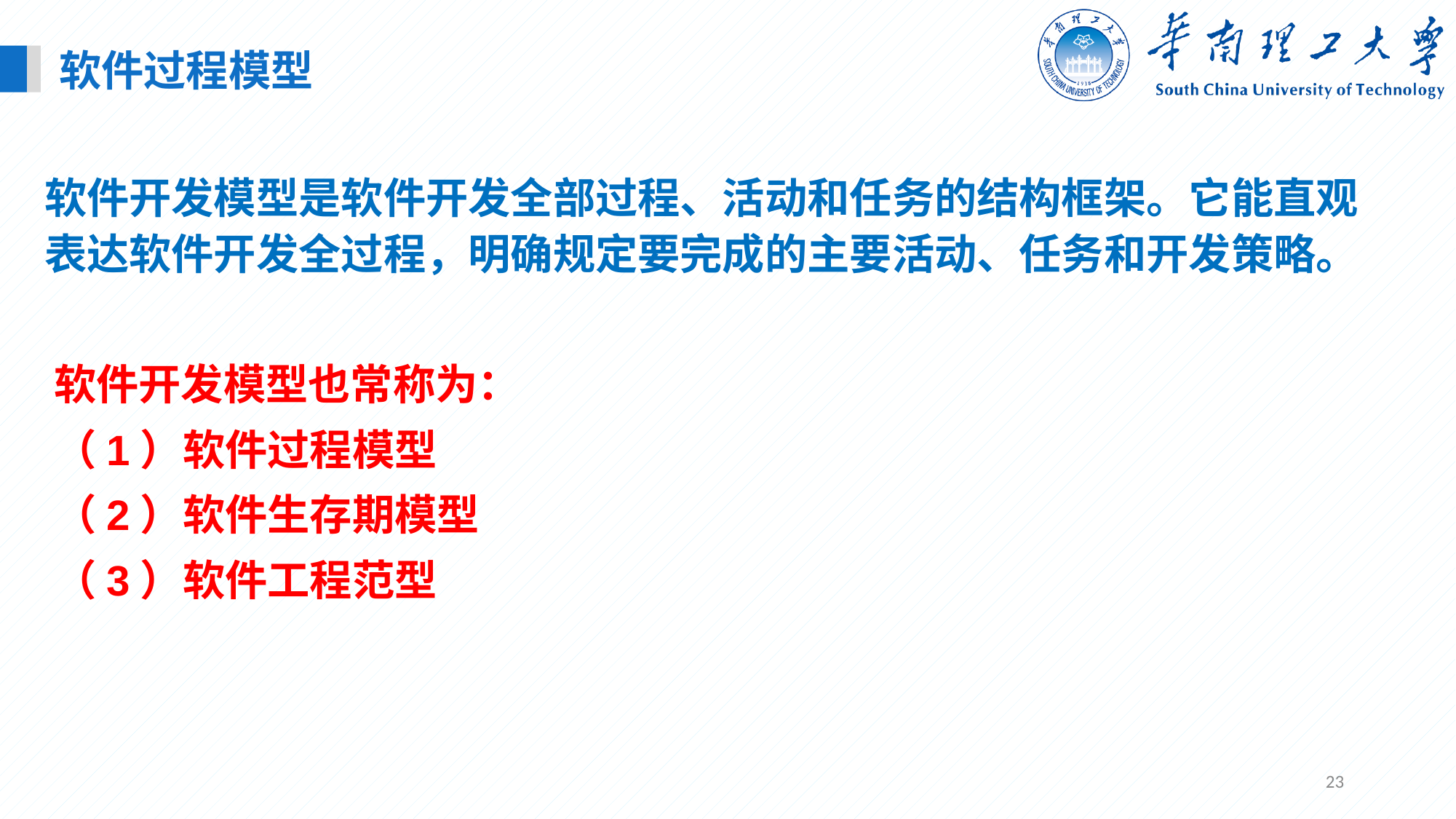

软件过程模型
软件开发模型是软件开发全部过程、活动和任务的结构框架。它能直观表达软件开发全过程，明确规定要完成的主要活动、任务和开发策略。

软件开发模型也常称为：
（1）软件过程模型
（2）软件生存期模型
（3）软件工程范型
23